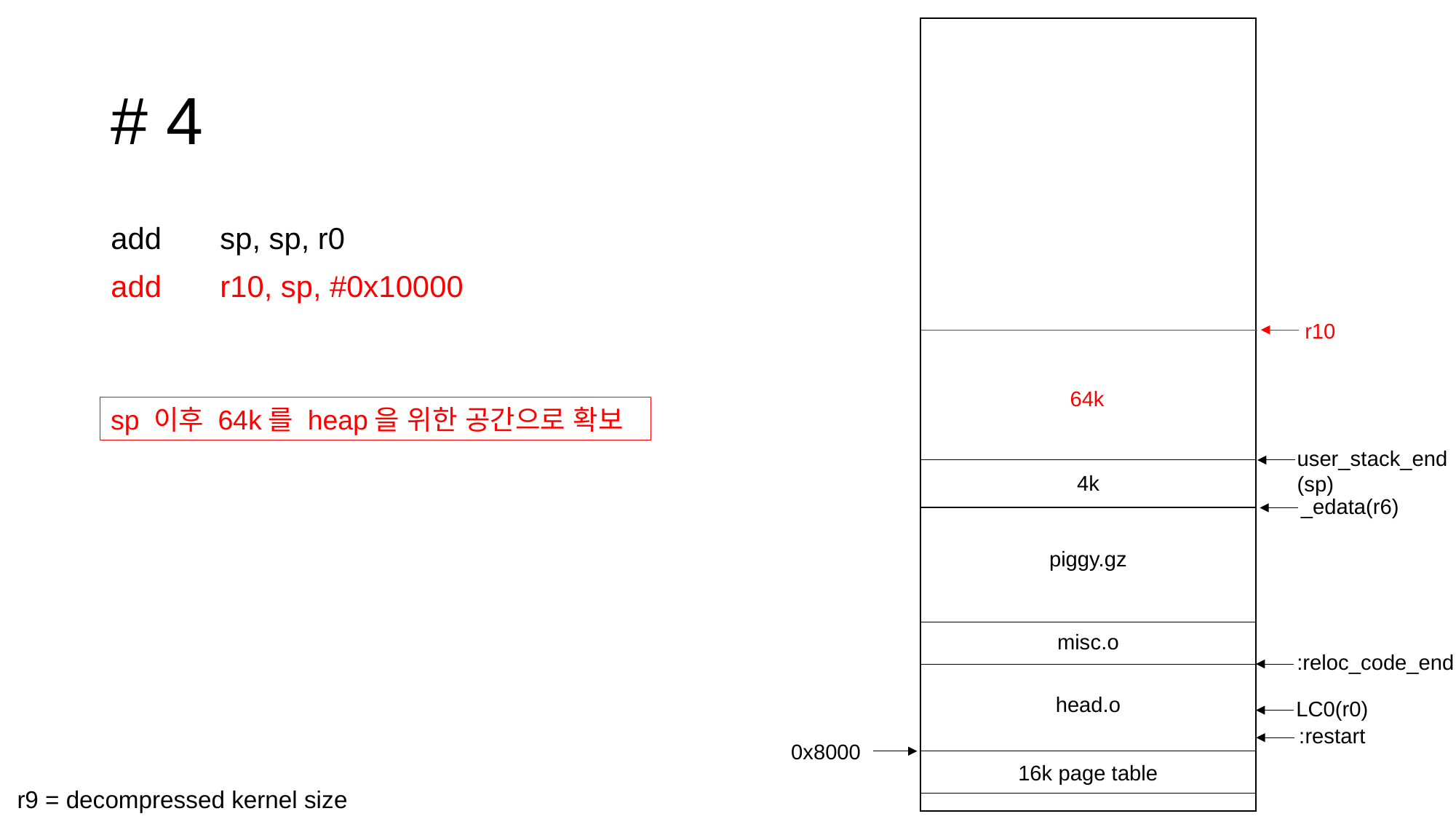

# # 4
add	sp, sp, r0
add	r10, sp, #0x10000
r10
64k
sp 이후 64k를 heap을 위한 공간으로 확보

user_stack_end
(sp)
4k
_edata(r6)
piggy.gz
misc.o
:reloc_code_end
head.o
LC0(r0)
:restart
0x8000
16k page table
r9 = decompressed kernel size